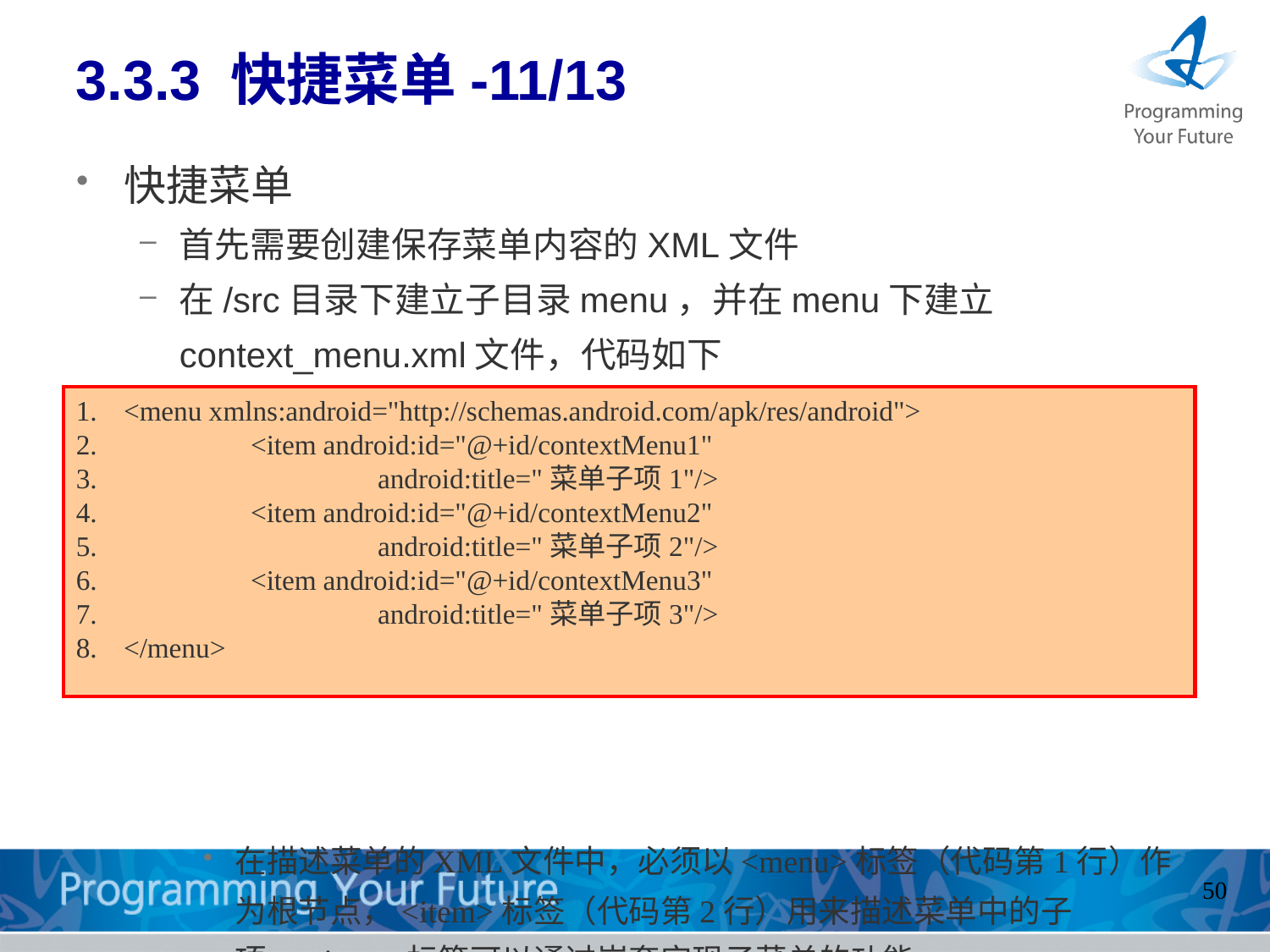

3.3.3 快捷菜单-11/13
快捷菜单
首先需要创建保存菜单内容的XML文件
在/src目录下建立子目录menu，并在menu下建立context_menu.xml文件，代码如下

在描述菜单的XML文件中，必须以<menu>标签（代码第1行）作为根节点，<item>标签（代码第2行）用来描述菜单中的子项，<item>标签可以通过嵌套实现子菜单的功能
<menu xmlns:android="http://schemas.android.com/apk/res/android">
	<item android:id="@+id/contextMenu1"
		android:title="菜单子项1"/>
	<item android:id="@+id/contextMenu2"
		android:title="菜单子项2"/>
	<item android:id="@+id/contextMenu3"
		android:title="菜单子项3"/>
</menu>